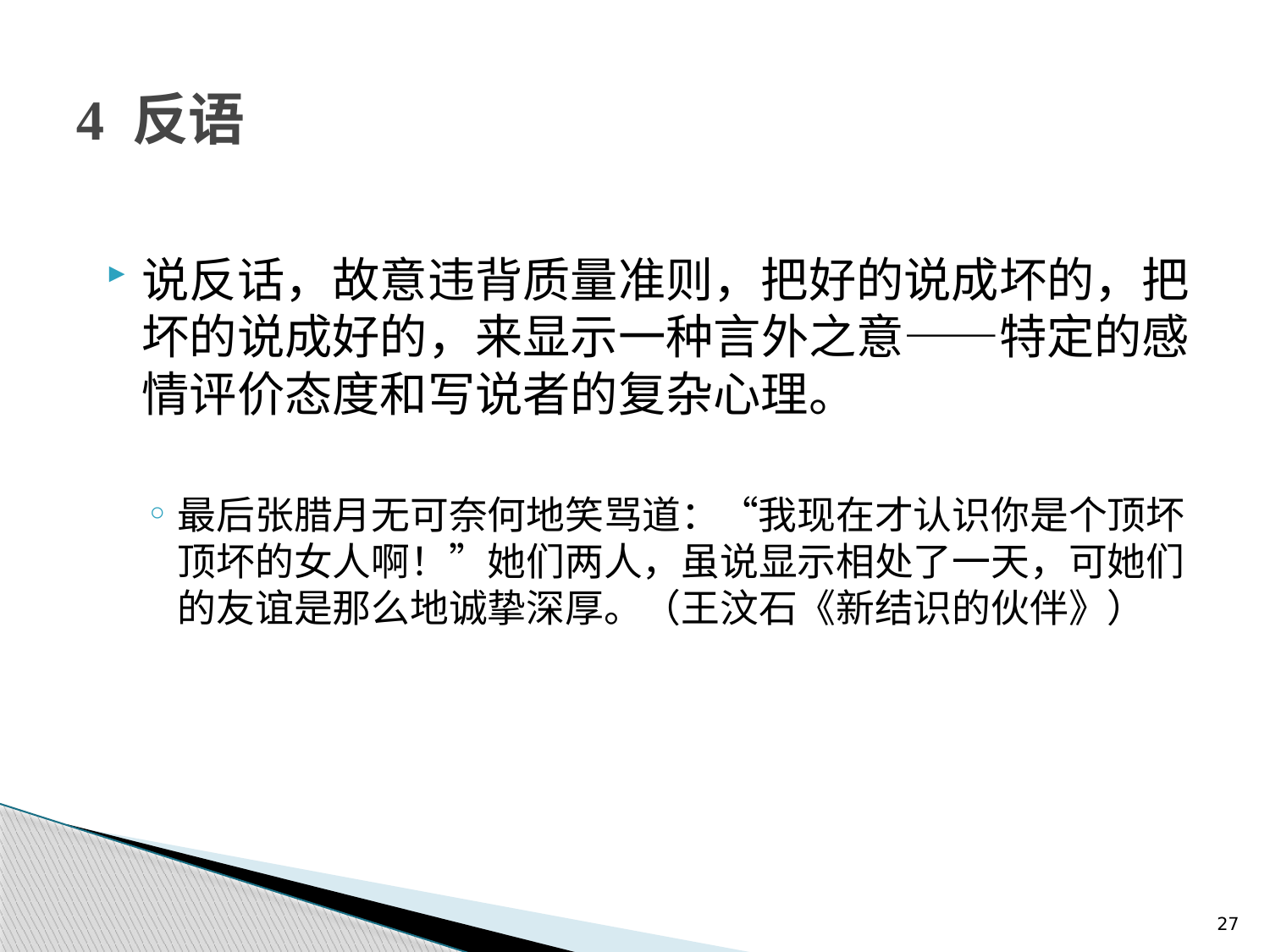

# 4 反语
说反话，故意违背质量准则，把好的说成坏的，把坏的说成好的，来显示一种言外之意——特定的感情评价态度和写说者的复杂心理。

最后张腊月无可奈何地笑骂道：“我现在才认识你是个顶坏顶坏的女人啊！”她们两人，虽说显示相处了一天，可她们的友谊是那么地诚挚深厚。（王汶石《新结识的伙伴》）

27